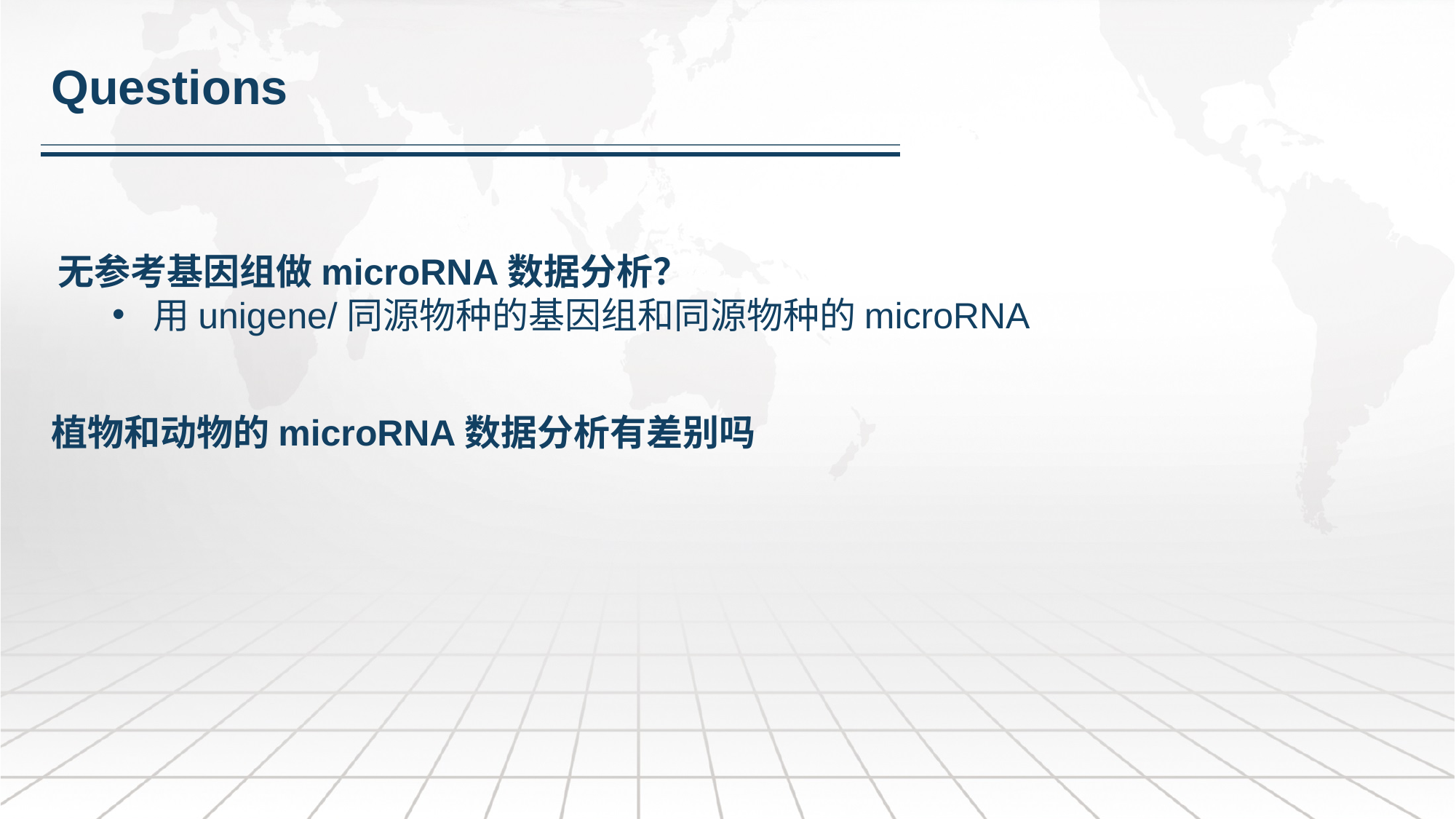

Questions
无参考基因组做microRNA数据分析？
用unigene/同源物种的基因组和同源物种的microRNA
植物和动物的microRNA数据分析有差别吗